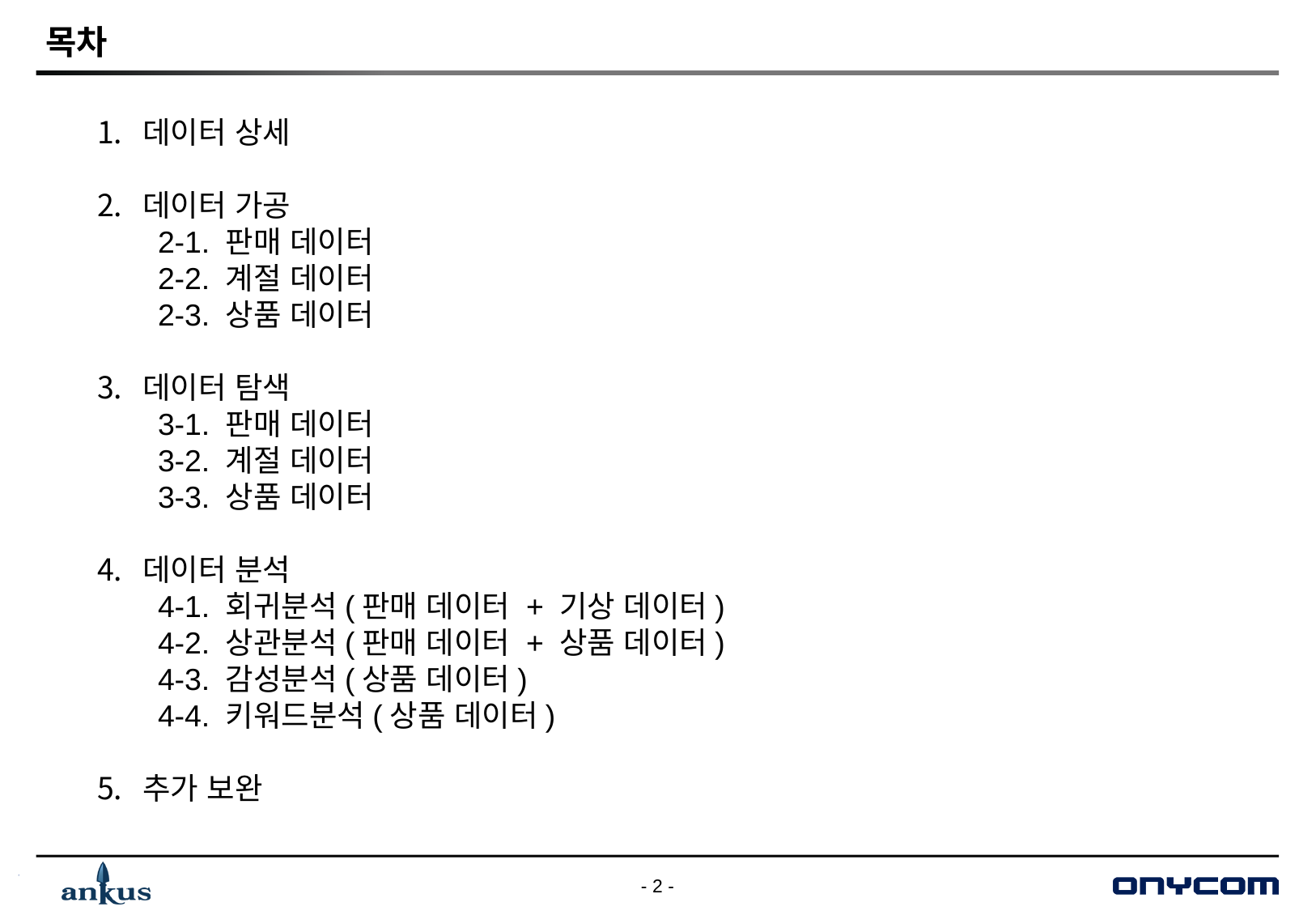

# 목차
데이터 상세

데이터 가공
2-1. 판매 데이터
2-2. 계절 데이터
2-3. 상품 데이터

데이터 탐색
3-1. 판매 데이터
3-2. 계절 데이터
3-3. 상품 데이터

데이터 분석
4-1. 회귀분석(판매 데이터 + 기상 데이터)
4-2. 상관분석(판매 데이터 + 상품 데이터)
4-3. 감성분석(상품 데이터)
4-4. 키워드분석(상품 데이터)

추가 보완